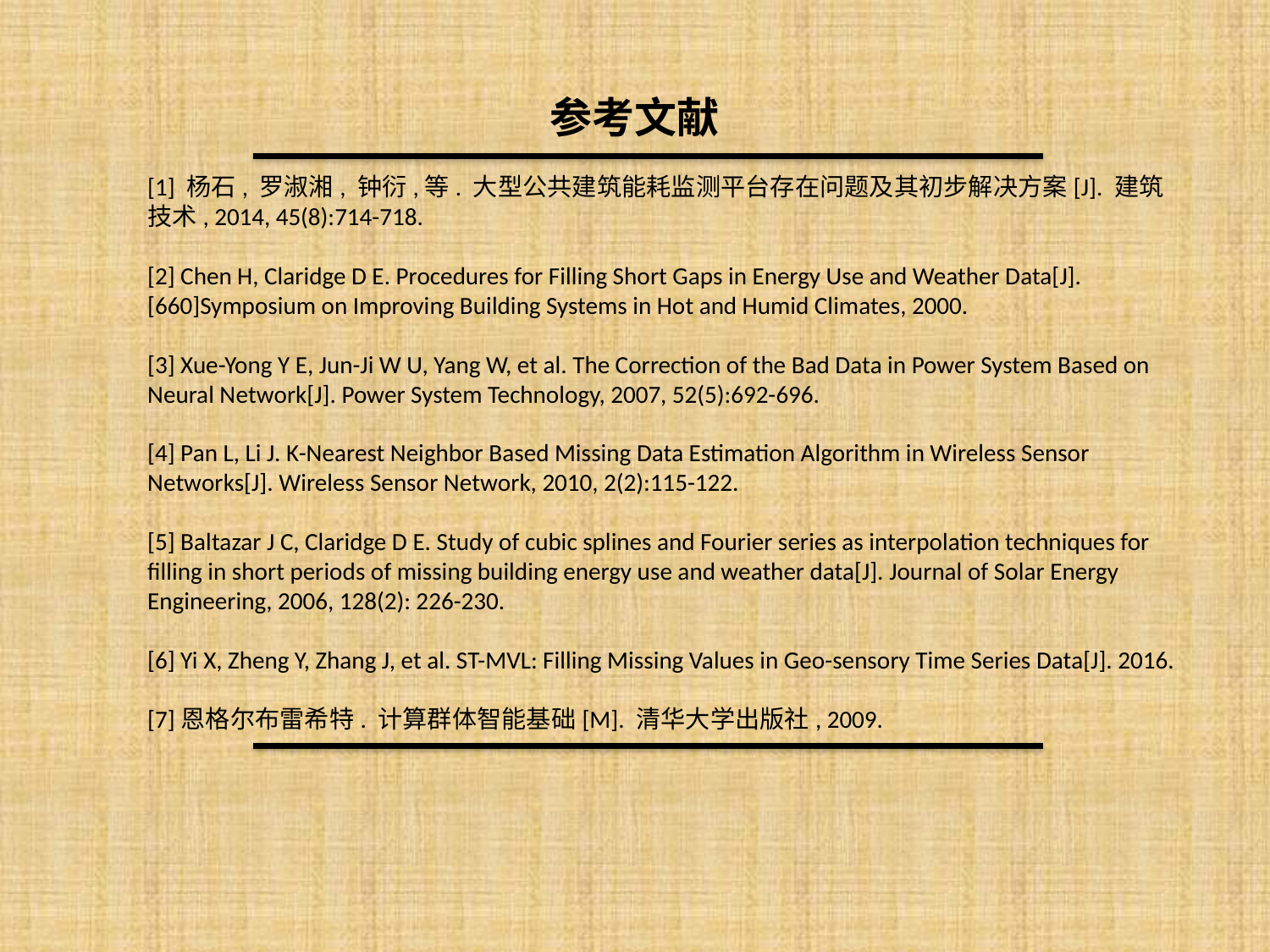

# 参考文献
[1] 杨石, 罗淑湘, 钟衍,等. 大型公共建筑能耗监测平台存在问题及其初步解决方案[J]. 建筑技术, 2014, 45(8):714-718.

[2] Chen H, Claridge D E. Procedures for Filling Short Gaps in Energy Use and Weather Data[J]. [660]Symposium on Improving Building Systems in Hot and Humid Climates, 2000.

[3] Xue-Yong Y E, Jun-Ji W U, Yang W, et al. The Correction of the Bad Data in Power System Based on Neural Network[J]. Power System Technology, 2007, 52(5):692-696.

[4] Pan L, Li J. K-Nearest Neighbor Based Missing Data Estimation Algorithm in Wireless Sensor Networks[J]. Wireless Sensor Network, 2010, 2(2):115-122.

[5] Baltazar J C, Claridge D E. Study of cubic splines and Fourier series as interpolation techniques for filling in short periods of missing building energy use and weather data[J]. Journal of Solar Energy Engineering, 2006, 128(2): 226-230.

[6] Yi X, Zheng Y, Zhang J, et al. ST-MVL: Filling Missing Values in Geo-sensory Time Series Data[J]. 2016.

[7]恩格尔布雷希特. 计算群体智能基础[M]. 清华大学出版社, 2009.